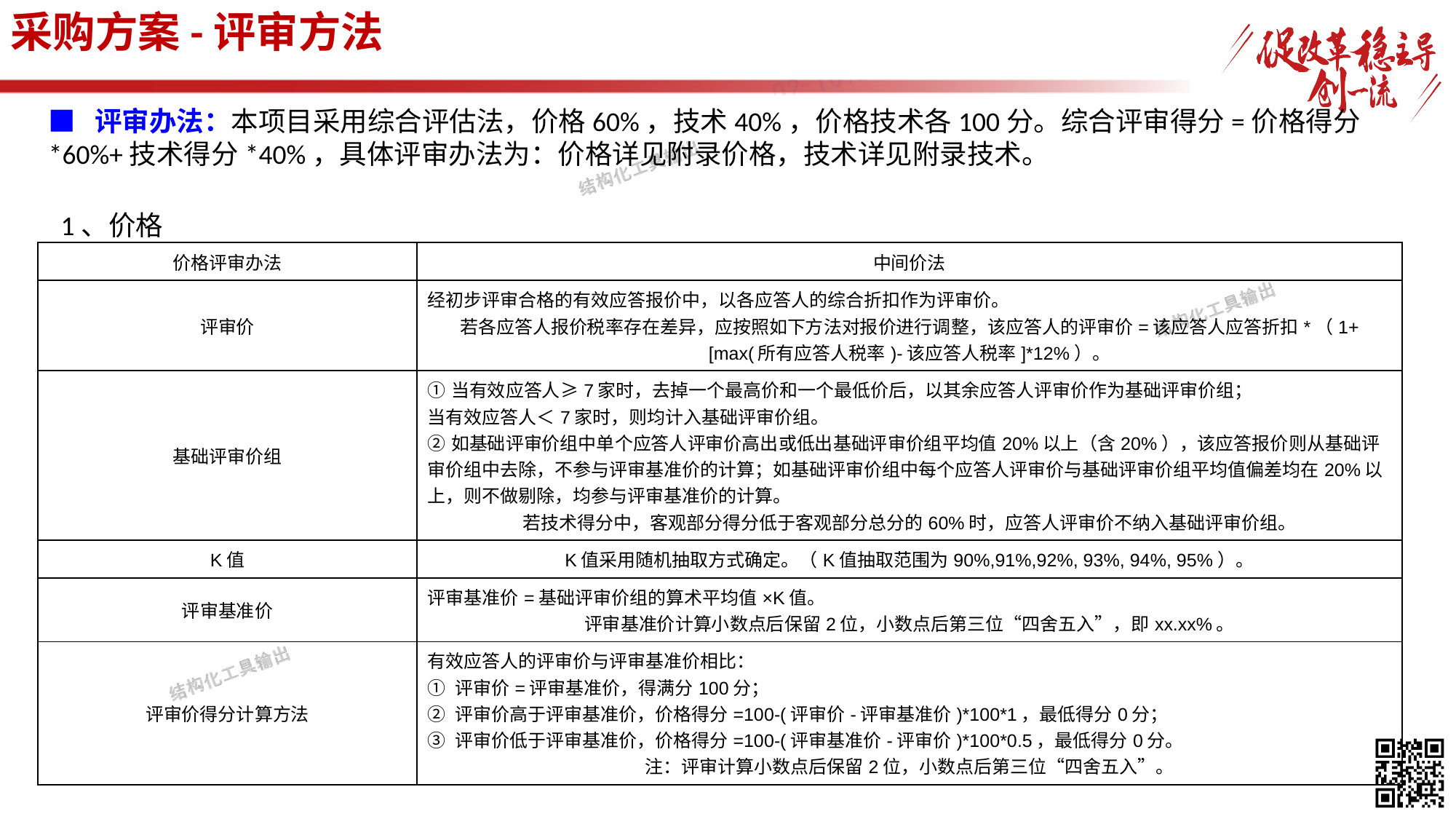

采购方案-评审方法
■  评审办法：本项目采用综合评估法，价格60%，技术40%，价格技术各100分。综合评审得分=价格得分*60%+技术得分*40%，具体评审办法为：价格详见附录价格，技术详见附录技术。
  1、价格
| 价格评审办法 | 中间价法 |
| --- | --- |
| 评审价 | 经初步评审合格的有效应答报价中，以各应答人的综合折扣作为评审价。 若各应答人报价税率存在差异，应按照如下方法对报价进行调整，该应答人的评审价=该应答人应答折扣\*（1+[max(所有应答人税率)-该应答人税率]\*12%）。 |
| 基础评审价组 | ①当有效应答人≥7家时，去掉一个最高价和一个最低价后，以其余应答人评审价作为基础评审价组； 当有效应答人＜7家时，则均计入基础评审价组。 ②如基础评审价组中单个应答人评审价高出或低出基础评审价组平均值20%以上（含20%），该应答报价则从基础评审价组中去除，不参与评审基准价的计算；如基础评审价组中每个应答人评审价与基础评审价组平均值偏差均在20%以上，则不做剔除，均参与评审基准价的计算。 若技术得分中，客观部分得分低于客观部分总分的60%时，应答人评审价不纳入基础评审价组。 |
| K值 | K值采用随机抽取方式确定。（K值抽取范围为90%,91%,92%, 93%, 94%, 95%）。 |
| 评审基准价 | 评审基准价=基础评审价组的算术平均值×K值。 评审基准价计算小数点后保留2位，小数点后第三位“四舍五入”，即xx.xx%。 |
| 评审价得分计算方法 | 有效应答人的评审价与评审基准价相比： ① 评审价=评审基准价，得满分100分； ② 评审价高于评审基准价，价格得分=100-(评审价-评审基准价)\*100\*1，最低得分0分； ③ 评审价低于评审基准价，价格得分=100-(评审基准价-评审价)\*100\*0.5，最低得分0分。 注：评审计算小数点后保留2位，小数点后第三位“四舍五入”。 |